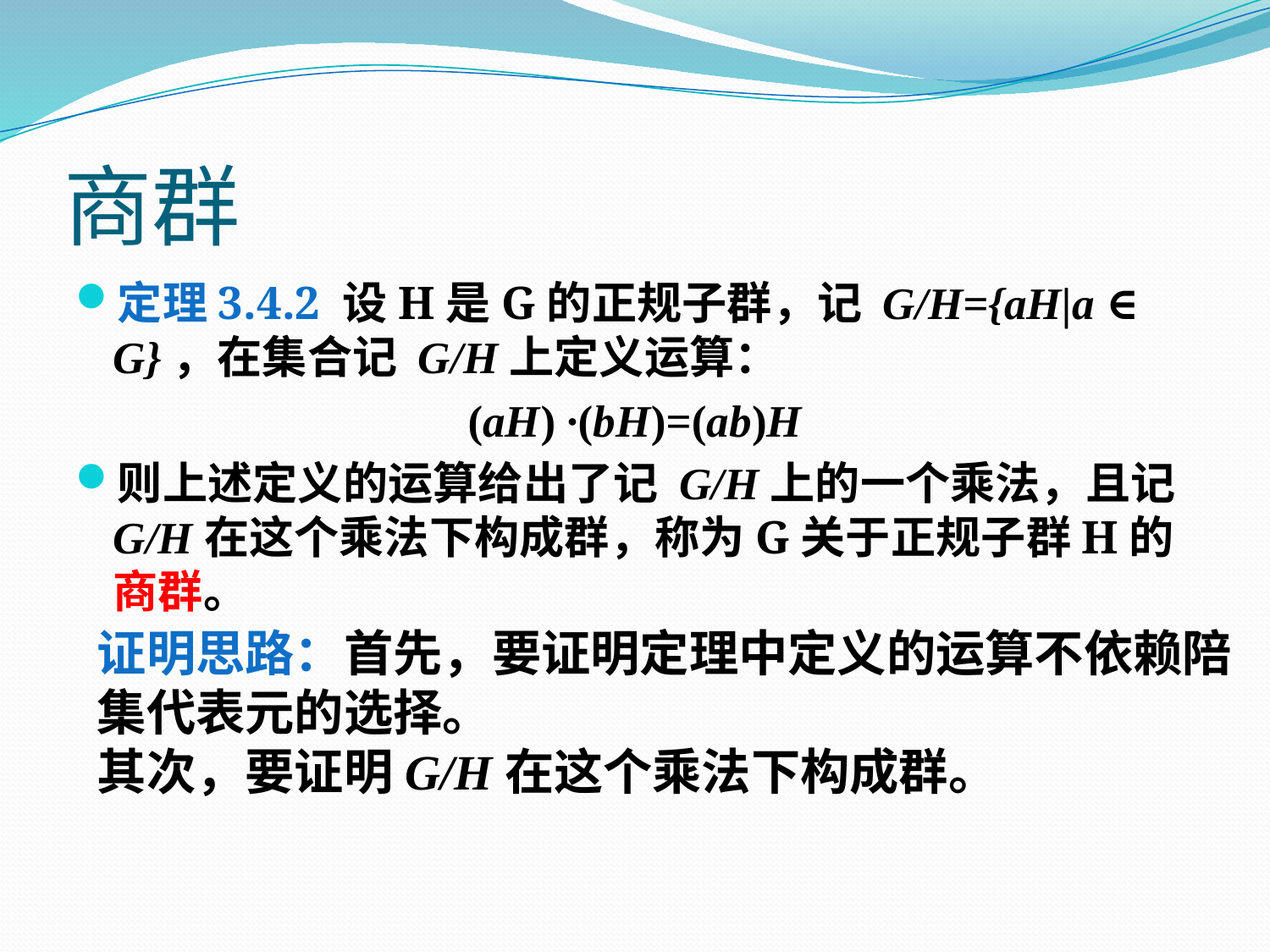

# 商群
定理3.4.2 设H是G的正规子群，记 G/H={aH|a ∈ G}，在集合记 G/H上定义运算：
(aH) ·(bH)=(ab)H
则上述定义的运算给出了记 G/H上的一个乘法，且记 G/H在这个乘法下构成群，称为G关于正规子群H的商群。
证明思路：首先，要证明定理中定义的运算不依赖陪集代表元的选择。
其次，要证明G/H在这个乘法下构成群。